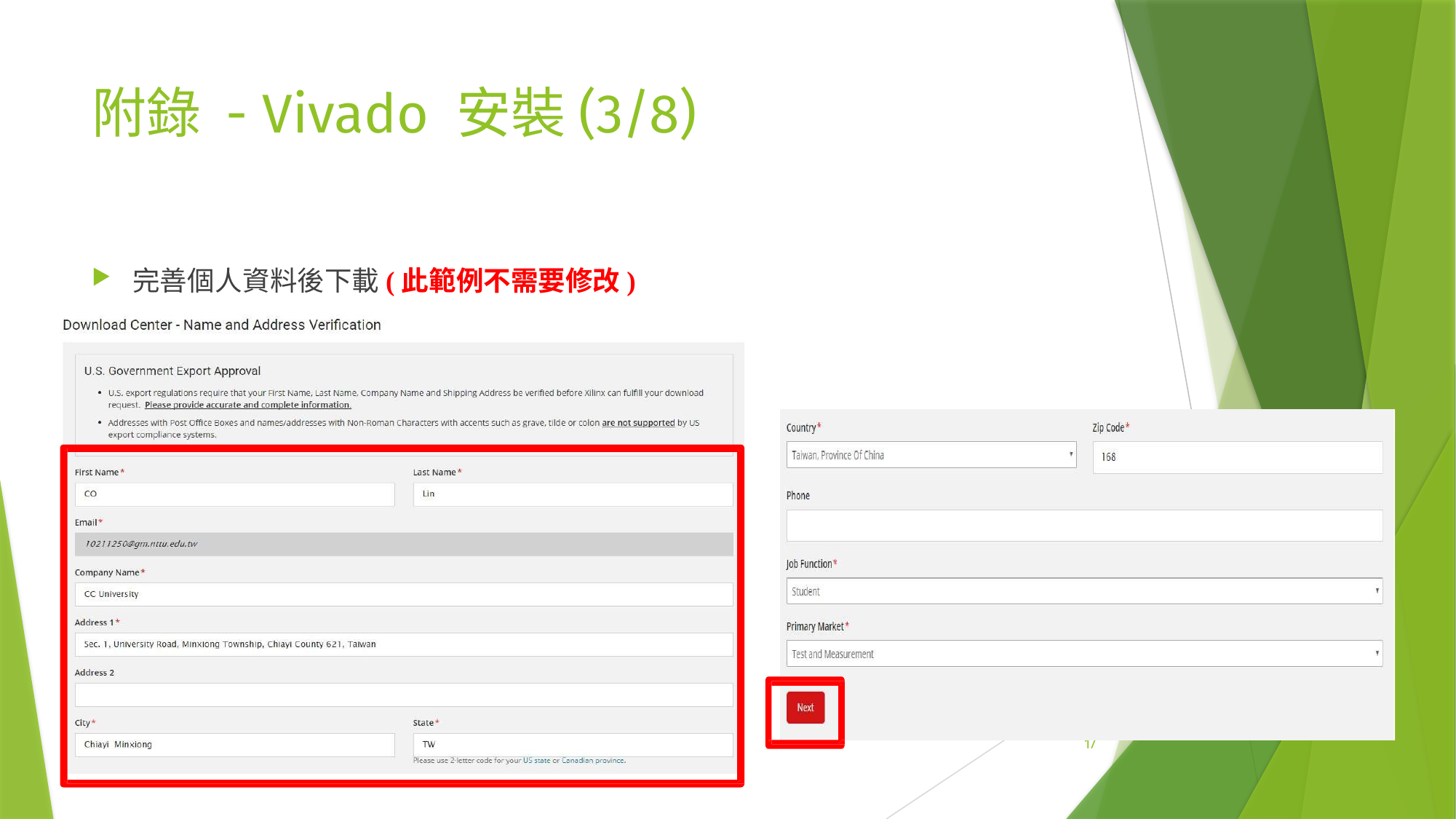

# 附錄 - Vivado 安裝(3/8)
完善個人資料後下載(此範例不需要修改)

17